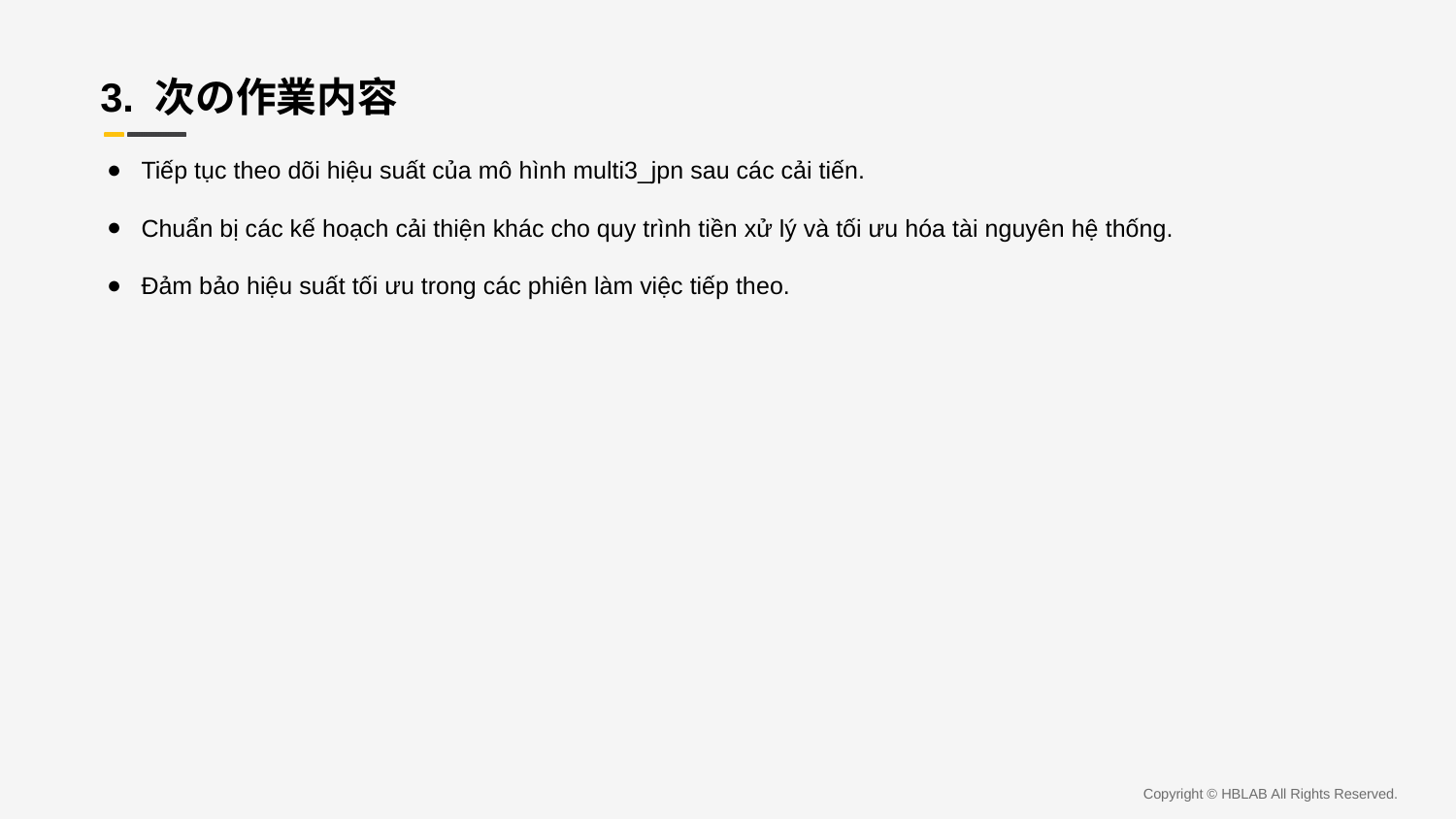

3. 次の作業内容
Tiếp tục theo dõi hiệu suất của mô hình multi3_jpn sau các cải tiến.
Chuẩn bị các kế hoạch cải thiện khác cho quy trình tiền xử lý và tối ưu hóa tài nguyên hệ thống.
Đảm bảo hiệu suất tối ưu trong các phiên làm việc tiếp theo.